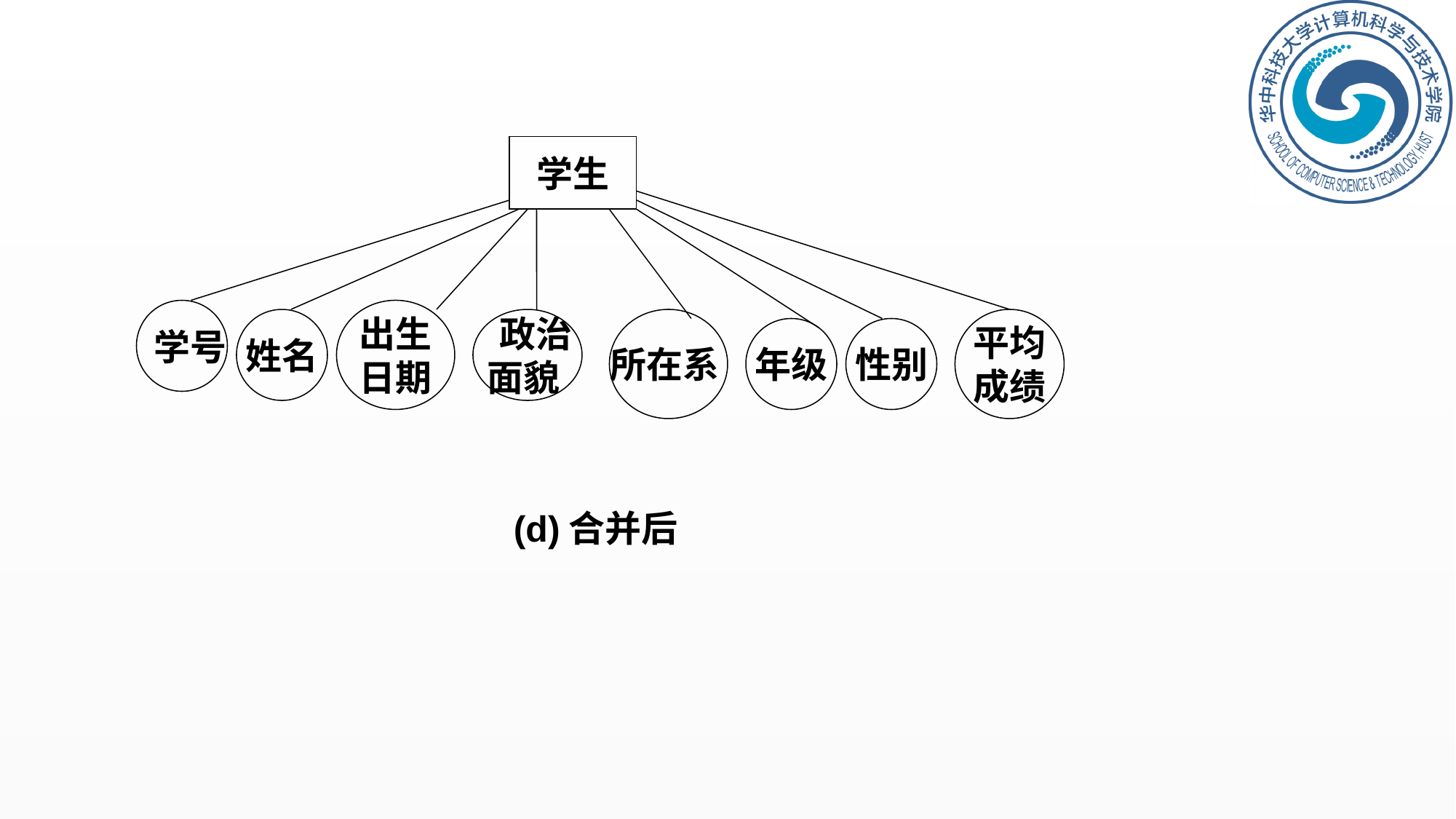

学生

 学号
出生
日期
姓名
 政治
面貌
所在系
平均
成绩
年级
性别
(d)合并后